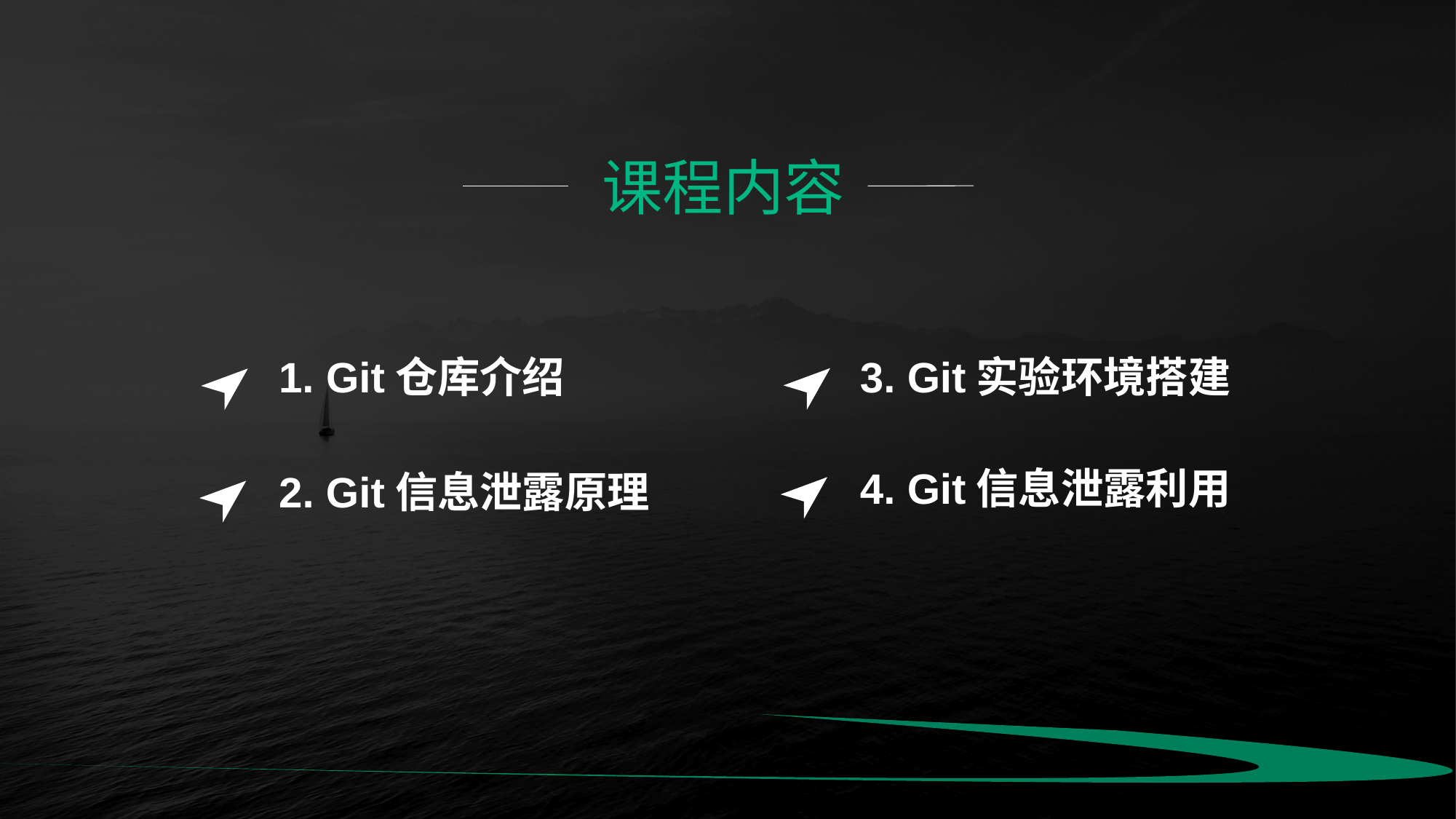

课程内容
3. Git实验环境搭建

4. Git信息泄露利用

1. Git仓库介绍

2. Git信息泄露原理